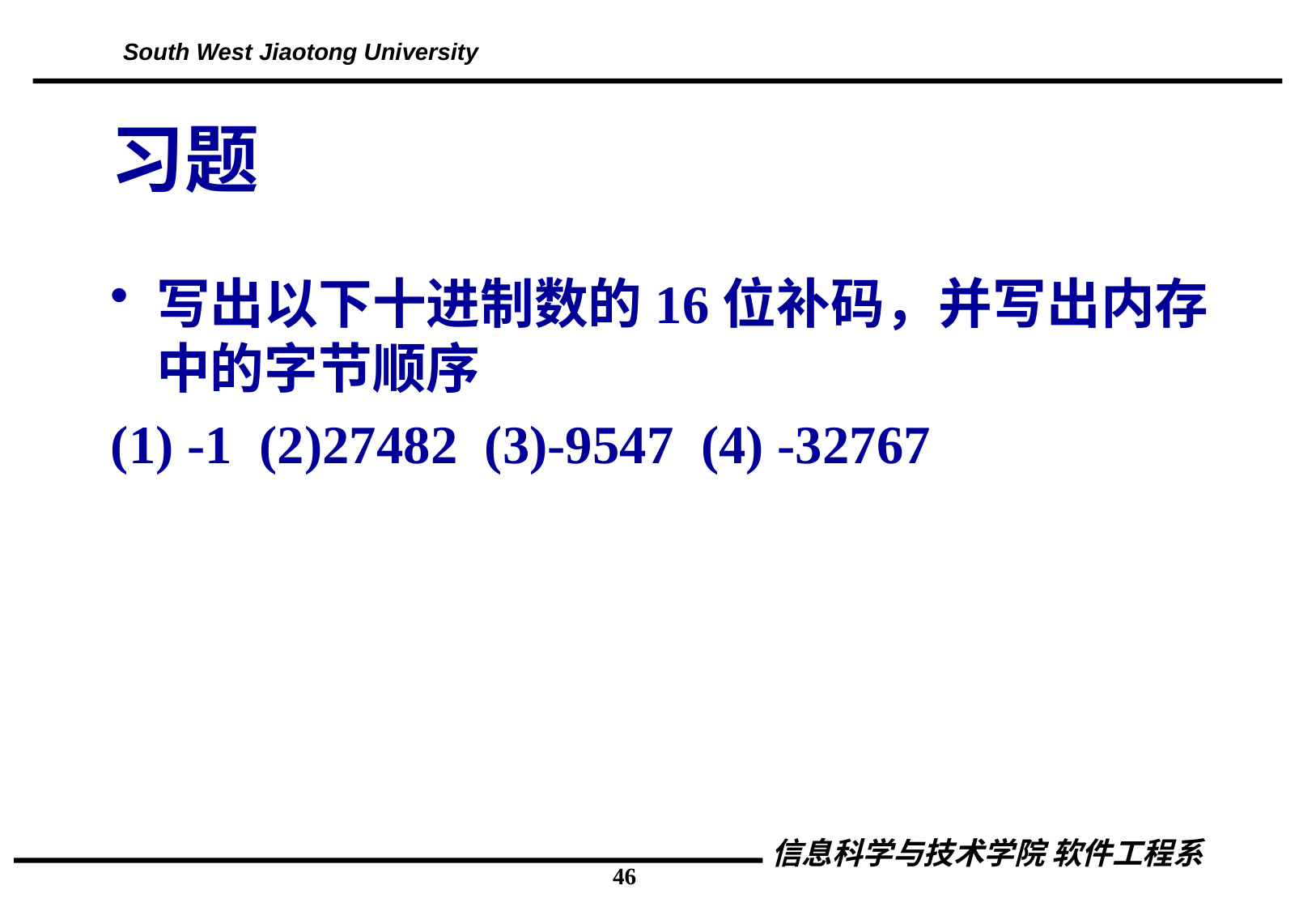

# 习题
写出以下十进制数的16位补码，并写出内存中的字节顺序
(1) -1  (2)27482  (3)-9547  (4) -32767

46